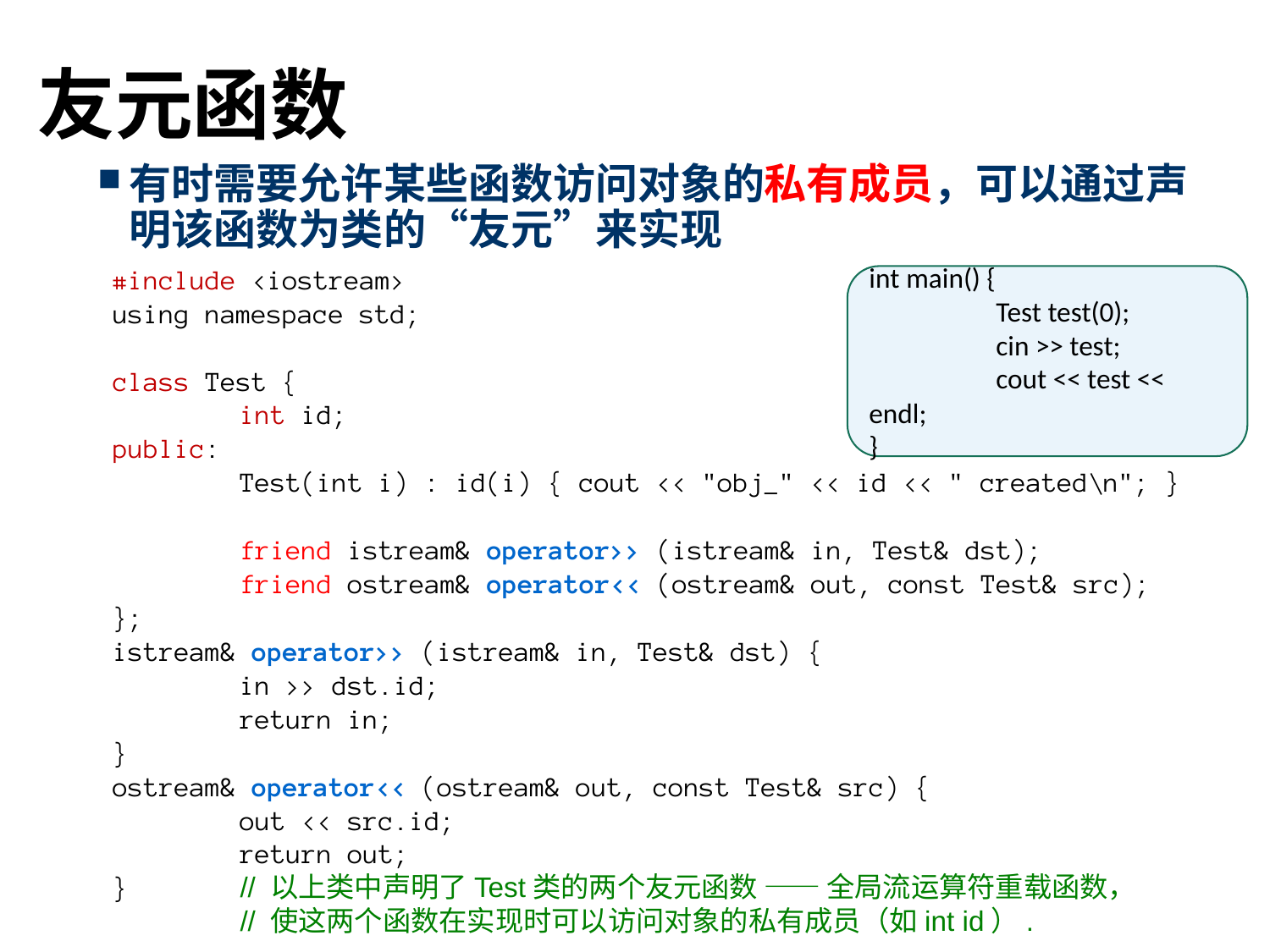

# 友元函数
有时需要允许某些函数访问对象的私有成员，可以通过声明该函数为类的“友元”来实现
#include <iostream>
using namespace std;

class Test {
	int id;
public:
	Test(int i) : id(i) { cout << "obj_" << id << " created\n"; }

	friend istream& operator>> (istream& in, Test& dst);
	friend ostream& operator<< (ostream& out, const Test& src);
};
istream& operator>> (istream& in, Test& dst) {
	in >> dst.id;
	return in;
}
ostream& operator<< (ostream& out, const Test& src) {
	out << src.id;
	return out;
} 	// 以上类中声明了Test类的两个友元函数 —— 全局流运算符重载函数，
	// 使这两个函数在实现时可以访问对象的私有成员（如int id）.
int main() {
	Test test(0);
	cin >> test;
	cout << test << endl;
}
5